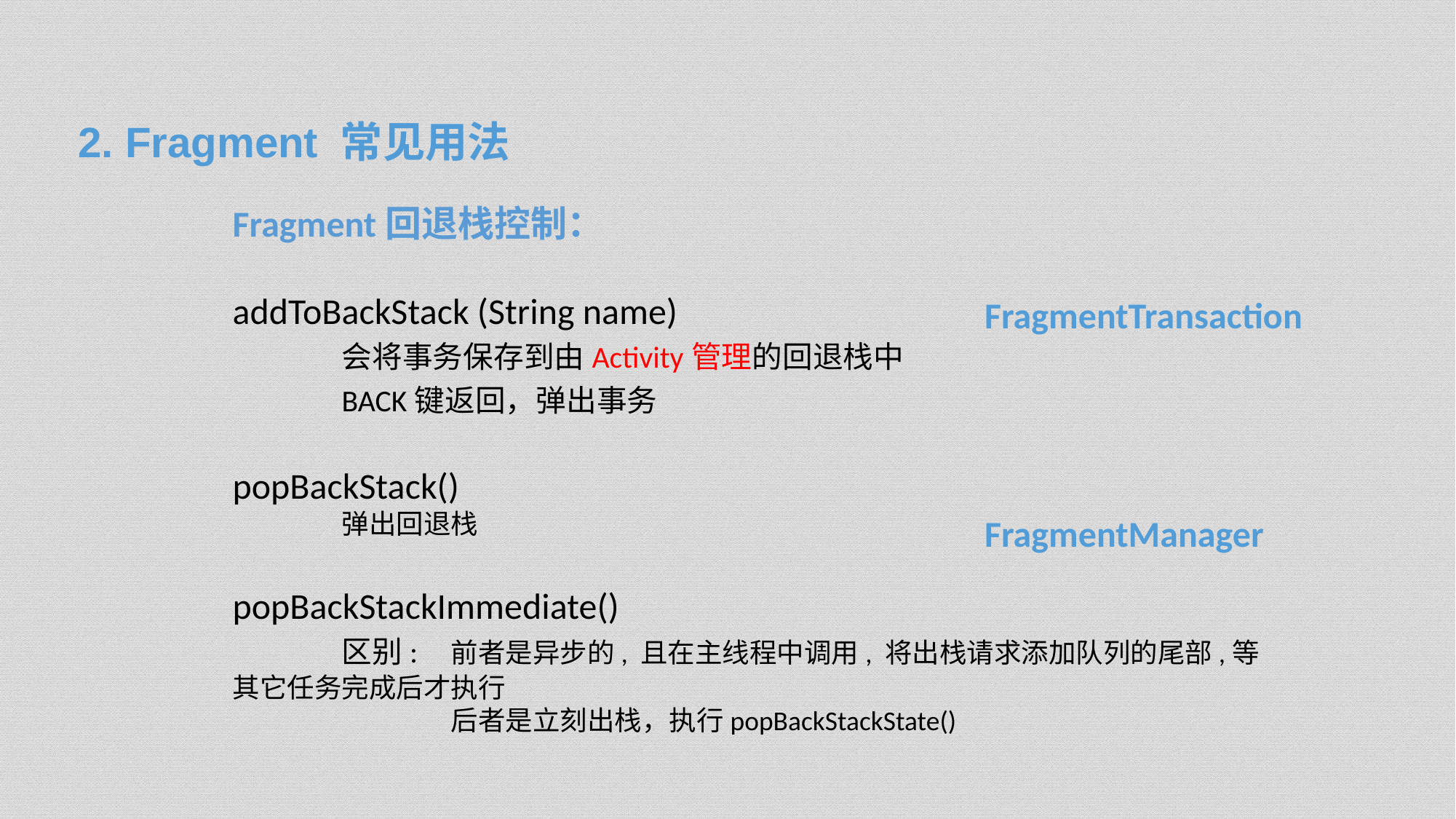

2. Fragment 常见用法
Fragment回退栈控制：

addToBackStack (String name)
	会将事务保存到由Activity管理的回退栈中
	BACK键返回，弹出事务

popBackStack()
	弹出回退栈

popBackStackImmediate()
	区别:	前者是异步的, 且在主线程中调用, 将出栈请求添加队列的尾部,等其它任务完成后才执行
		后者是立刻出栈，执行popBackStackState()

FragmentTransaction

FragmentManager